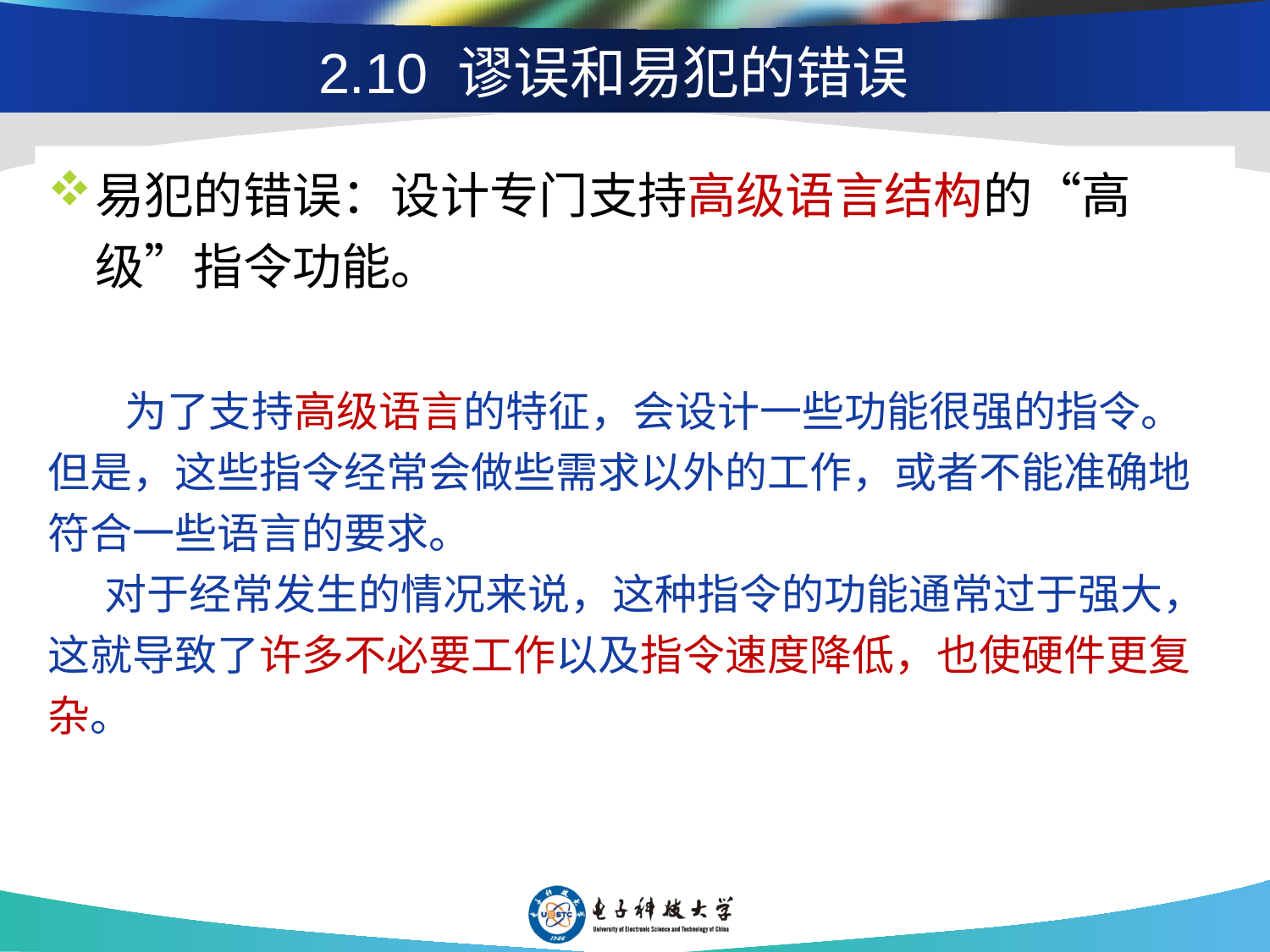

# 2.10 谬误和易犯的错误
易犯的错误：设计专门支持高级语言结构的“高级”指令功能。
       为了支持高级语言的特征，会设计一些功能很强的指令。但是，这些指令经常会做些需求以外的工作，或者不能准确地符合一些语言的要求。
      对于经常发生的情况来说，这种指令的功能通常过于强大，这就导致了许多不必要工作以及指令速度降低，也使硬件更复杂。

106